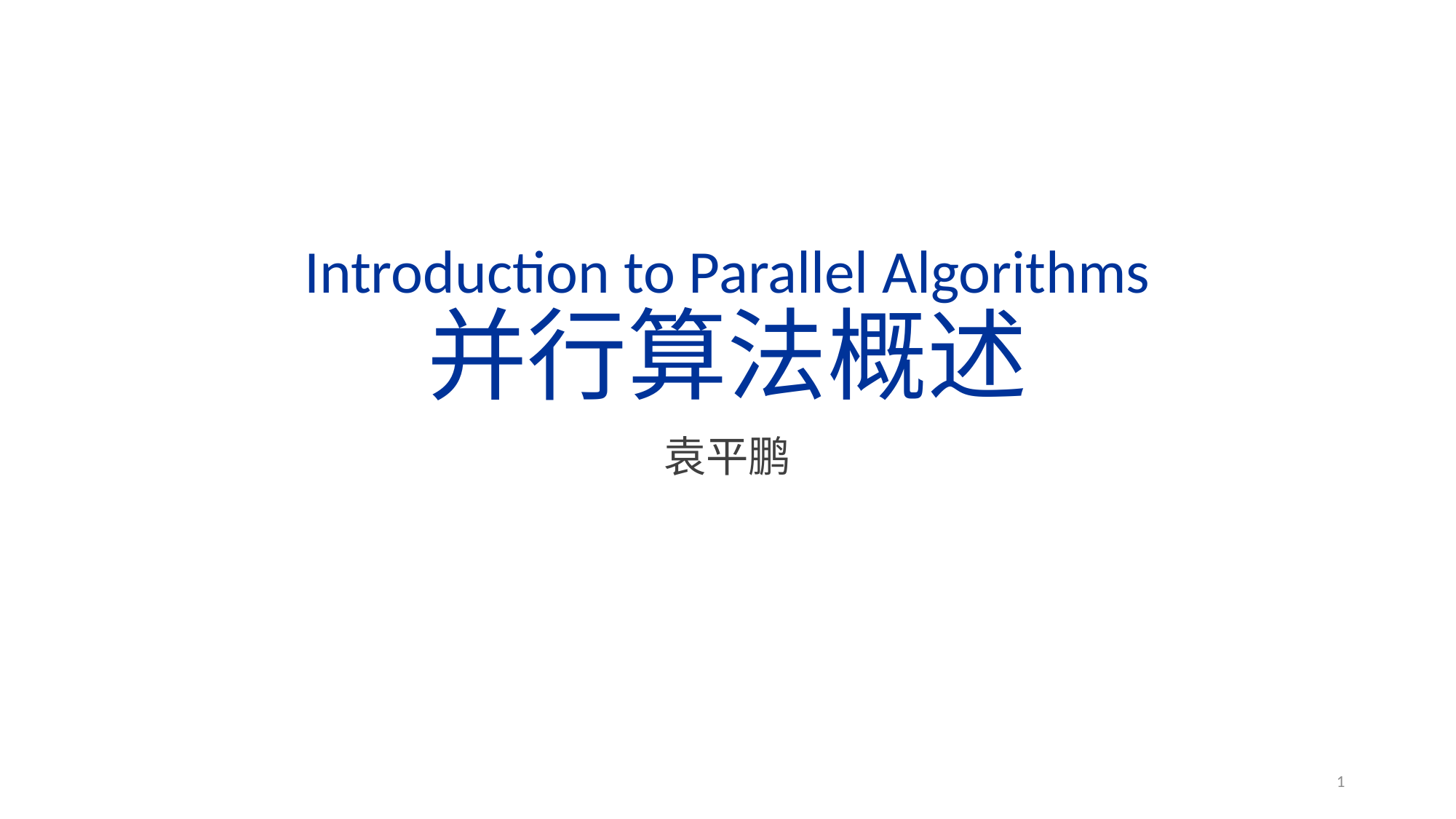

# Introduction to Parallel Algorithms 并行算法概述
袁平鹏
1